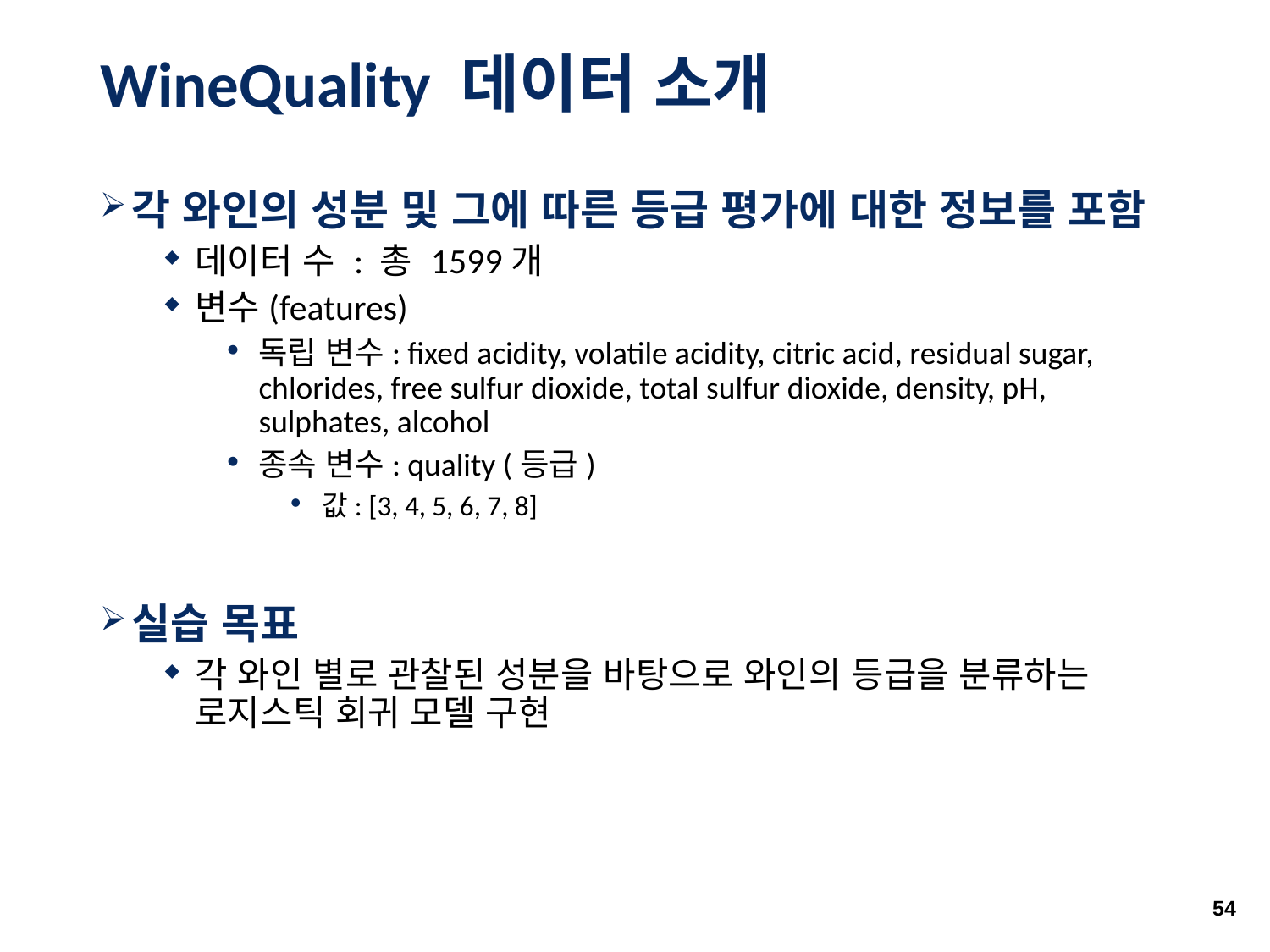

# WineQuality 데이터 소개
각 와인의 성분 및 그에 따른 등급 평가에 대한 정보를 포함
데이터 수 : 총 1599개
변수(features)
독립 변수: fixed acidity, volatile acidity, citric acid, residual sugar, chlorides, free sulfur dioxide, total sulfur dioxide, density, pH, sulphates, alcohol
종속 변수: quality (등급)
값: [3, 4, 5, 6, 7, 8]

실습 목표
각 와인 별로 관찰된 성분을 바탕으로 와인의 등급을 분류하는 로지스틱 회귀 모델 구현
54